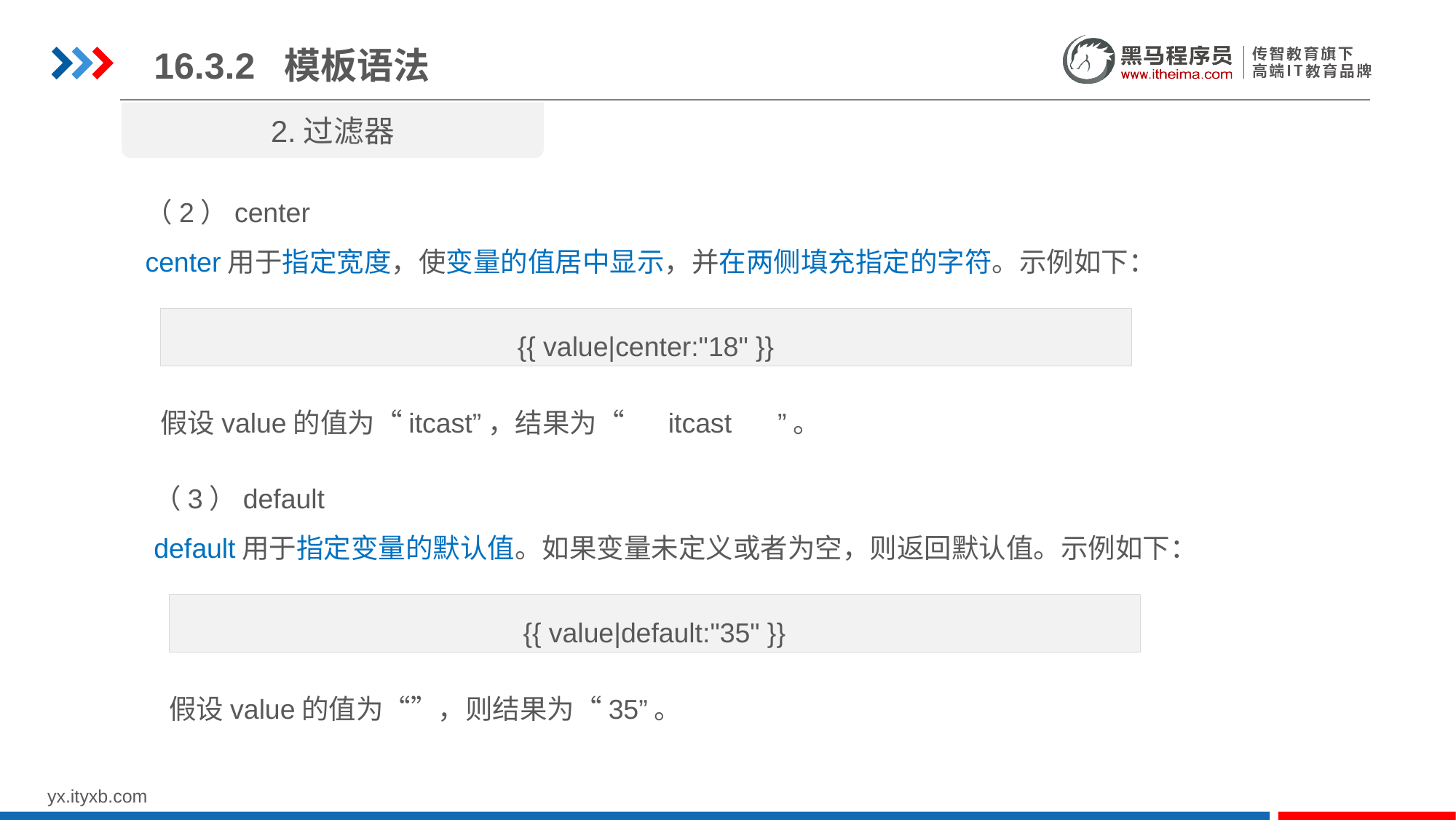

16.3.2  模板语法

2.过滤器
（2）center
center用于指定宽度，使变量的值居中显示，并在两侧填充指定的字符。示例如下：
{{ value|center:"18" }}
假设value的值为“itcast”，结果为“      itcast      ”。
（3）default
default用于指定变量的默认值。如果变量未定义或者为空，则返回默认值。示例如下：
{{ value|default:"35" }}
假设value的值为“”，则结果为“35”。